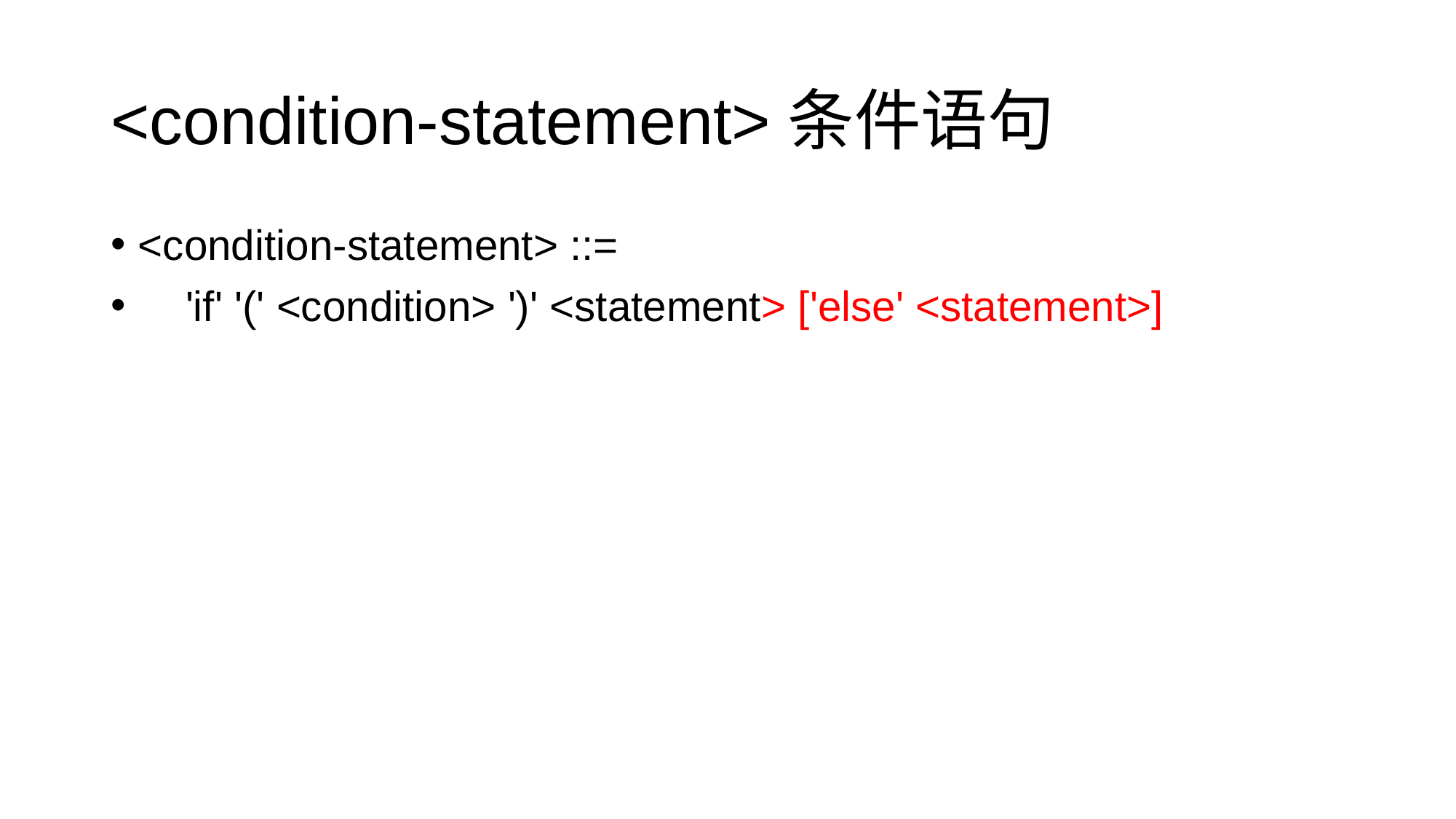

# <condition-statement>条件语句
<condition-statement> ::=
    'if' '(' <condition> ')' <statement> ['else' <statement>]